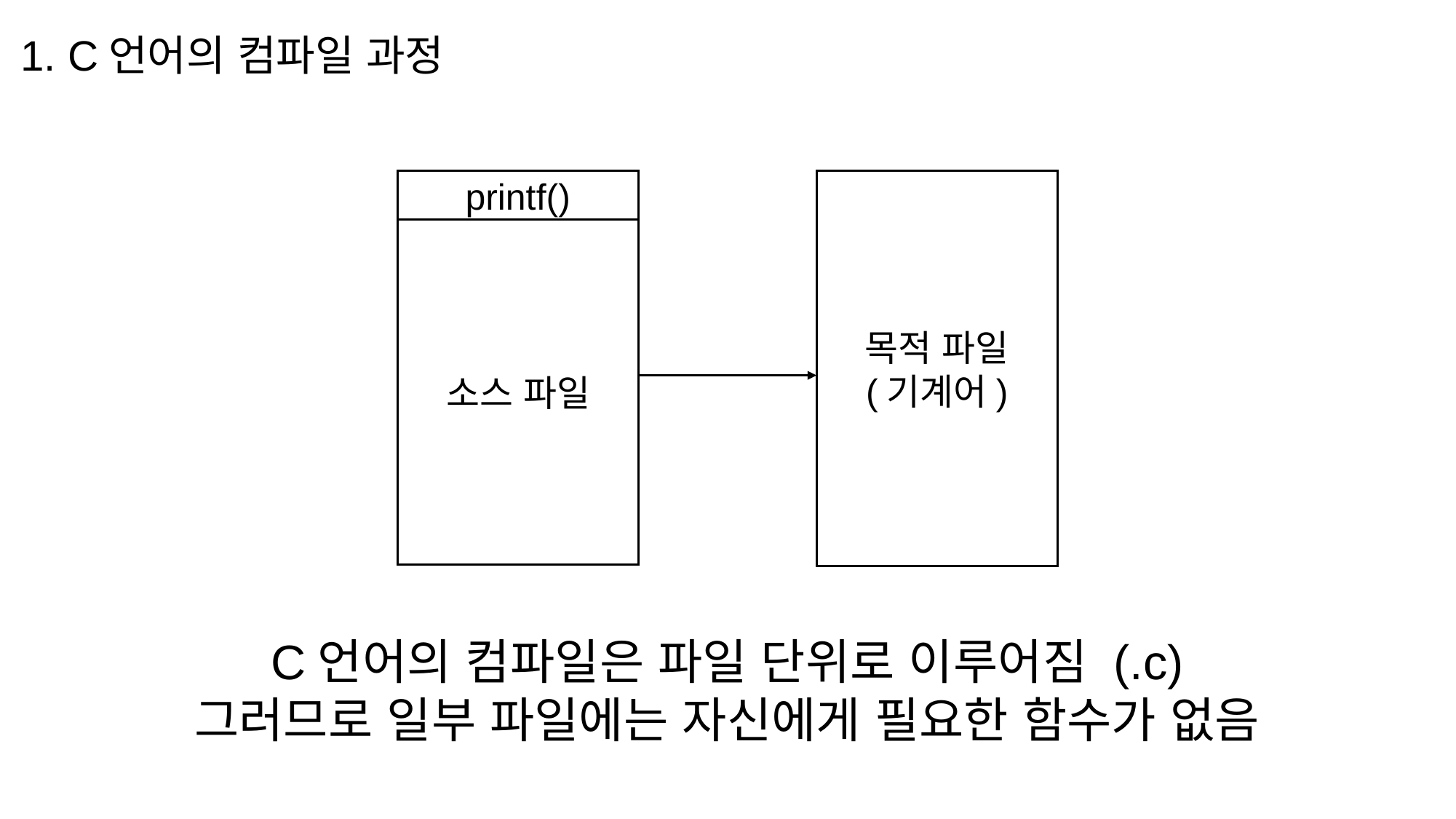

1. C언어의 컴파일 과정
printf()
목적 파일
(기계어)
소스 파일
C언어의 컴파일은 파일 단위로 이루어짐 (.c)
그러므로 일부 파일에는 자신에게 필요한 함수가 없음